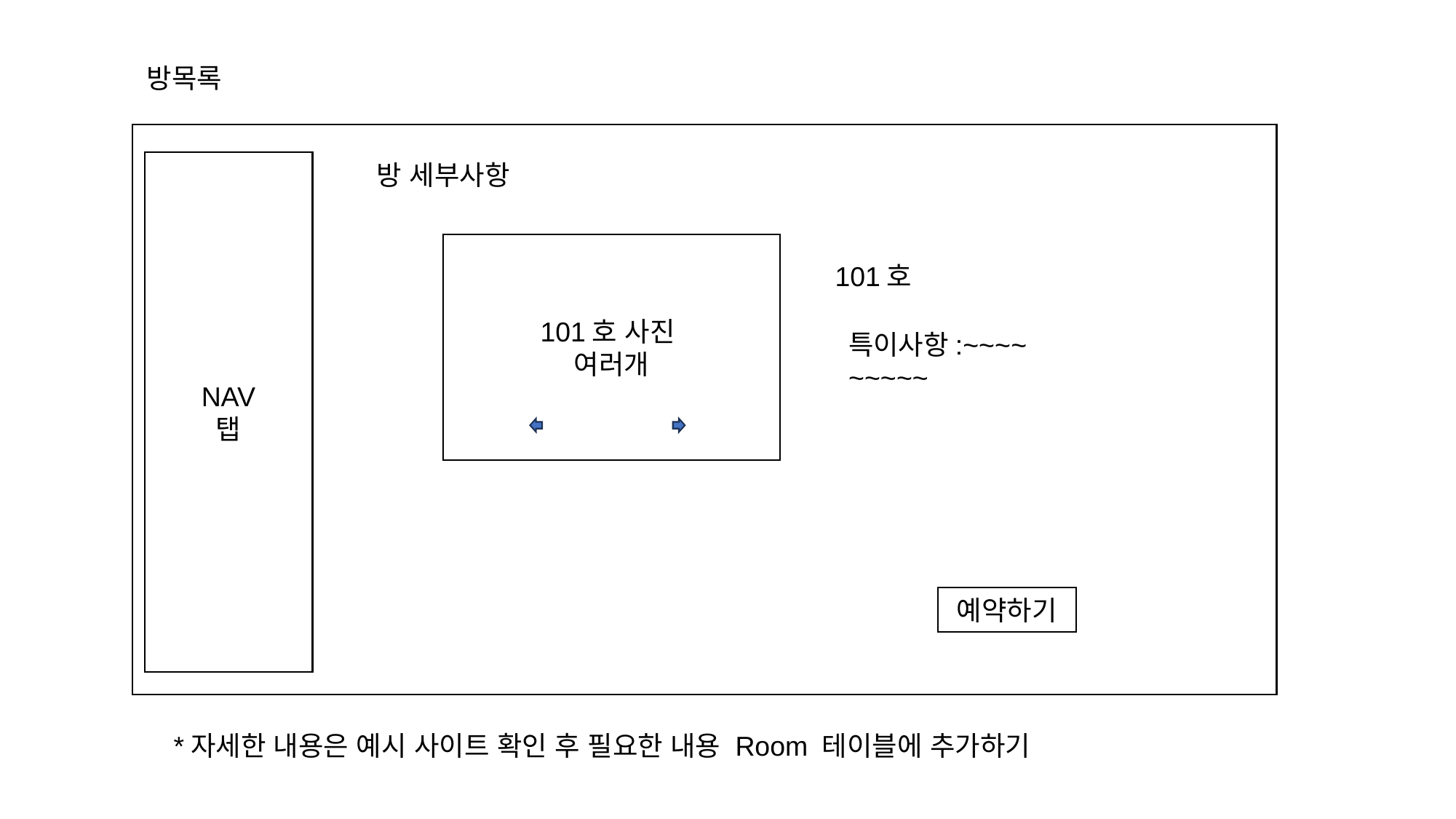

방목록

NAV
탭
방 세부사항
101호 사진
여러개
101호
특이사항:~~~~
~~~~~

예약하기
*자세한 내용은 예시 사이트 확인 후 필요한 내용 Room 테이블에 추가하기